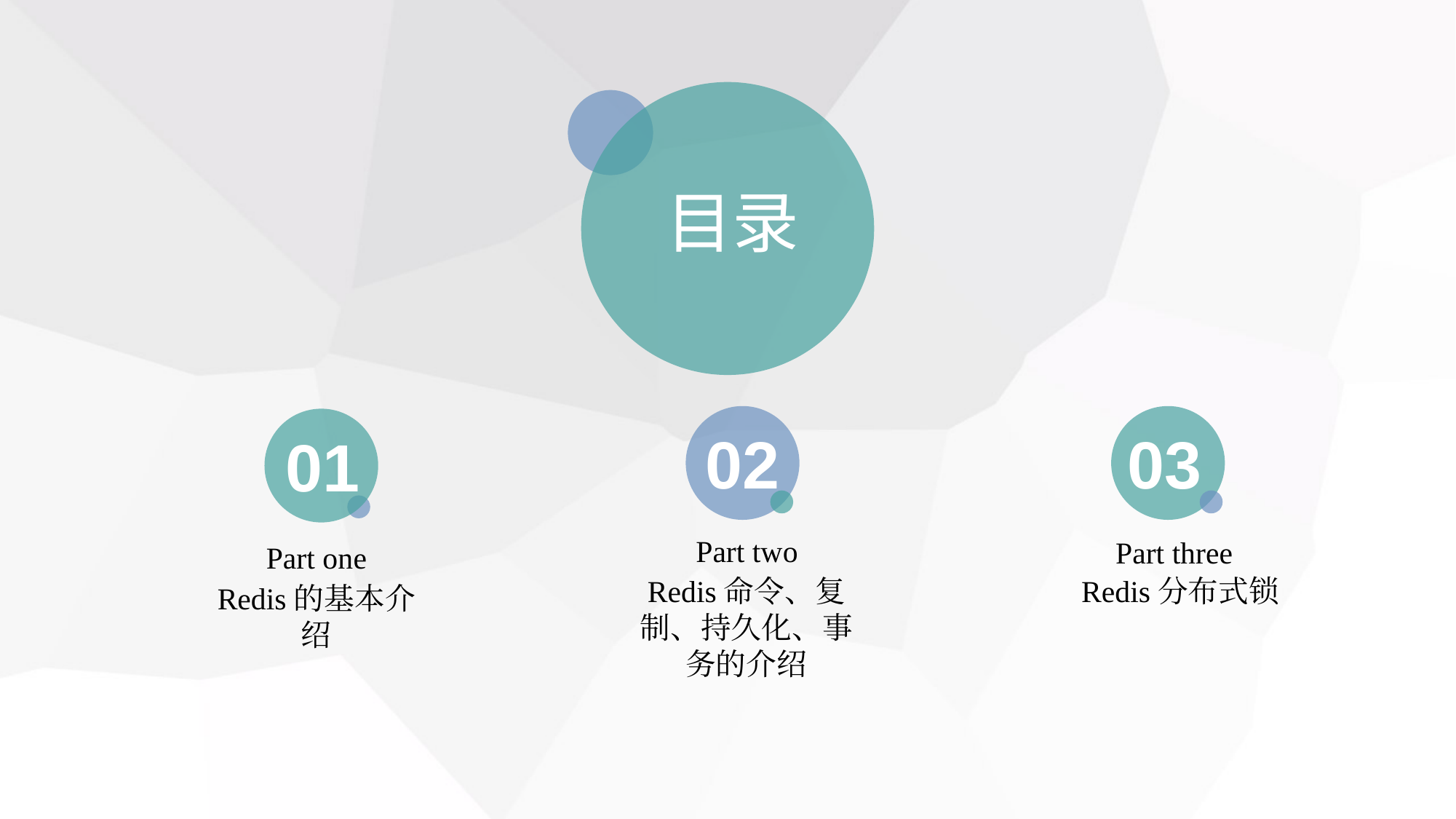

目录

02
03
01

Part two
Part three
Part one
Redis命令、复制、持久化、事务的介绍
Redis分布式锁
Redis的基本介绍